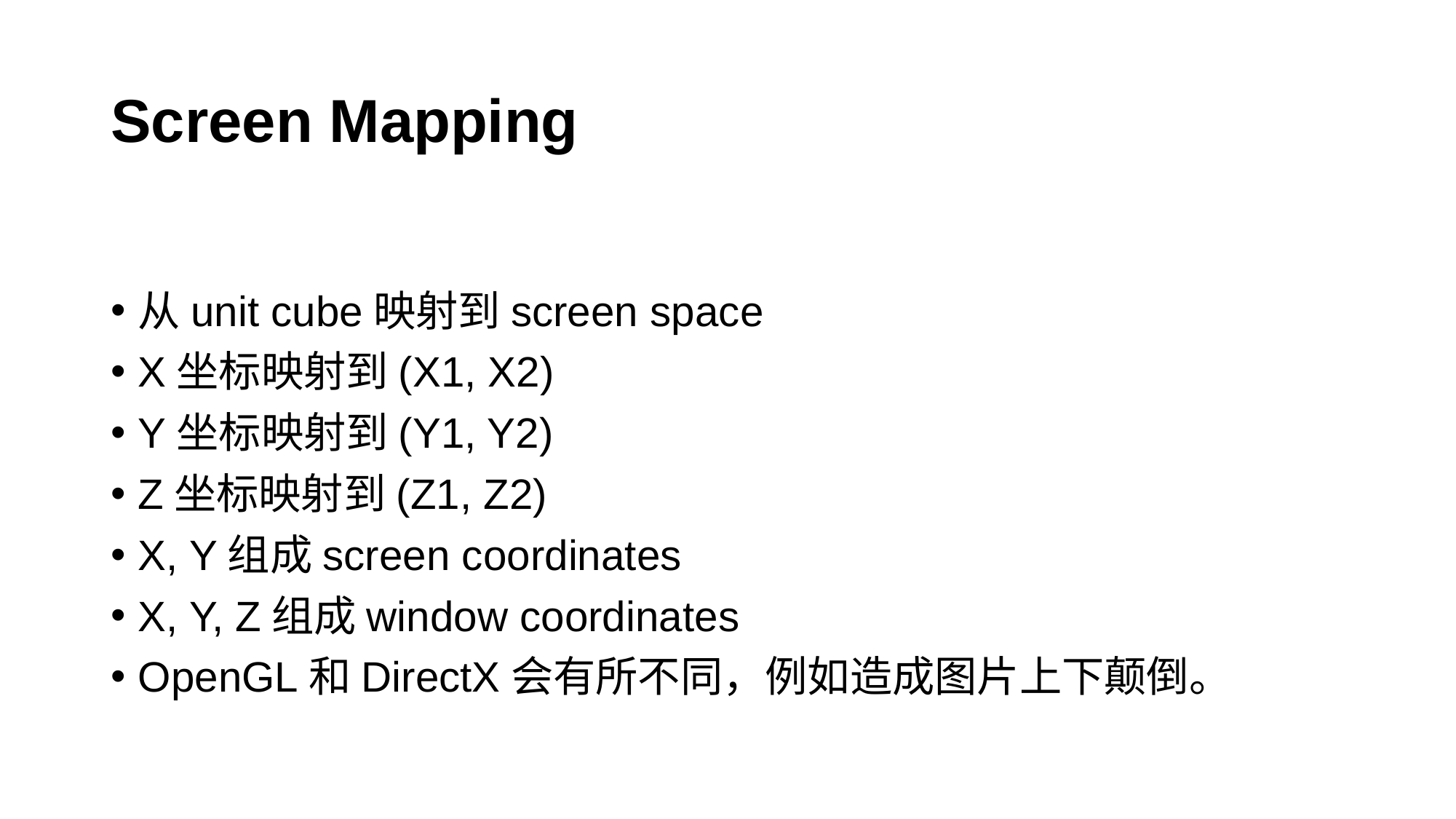

# Screen Mapping

从unit cube映射到screen space
X坐标映射到(X1, X2)
Y坐标映射到(Y1, Y2)
Z坐标映射到(Z1, Z2)
X, Y组成screen coordinates
X, Y, Z组成window coordinates
OpenGL和DirectX会有所不同，例如造成图片上下颠倒。